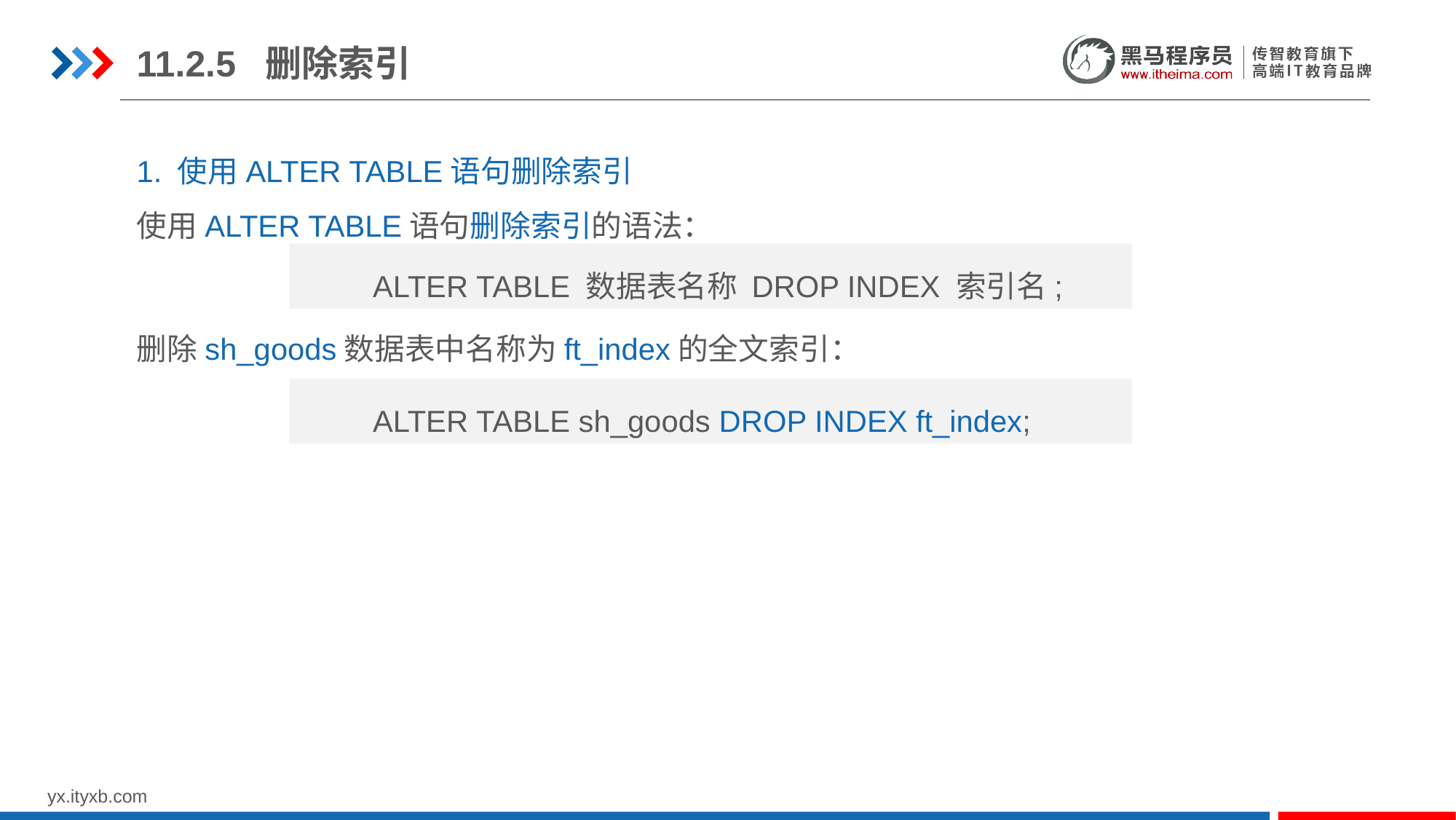

11.2.5  删除索引
1. 使用ALTER TABLE语句删除索引
使用ALTER TABLE语句删除索引的语法：
ALTER TABLE 数据表名称 DROP INDEX 索引名;
删除sh_goods数据表中名称为ft_index的全文索引：
ALTER TABLE sh_goods DROP INDEX ft_index;